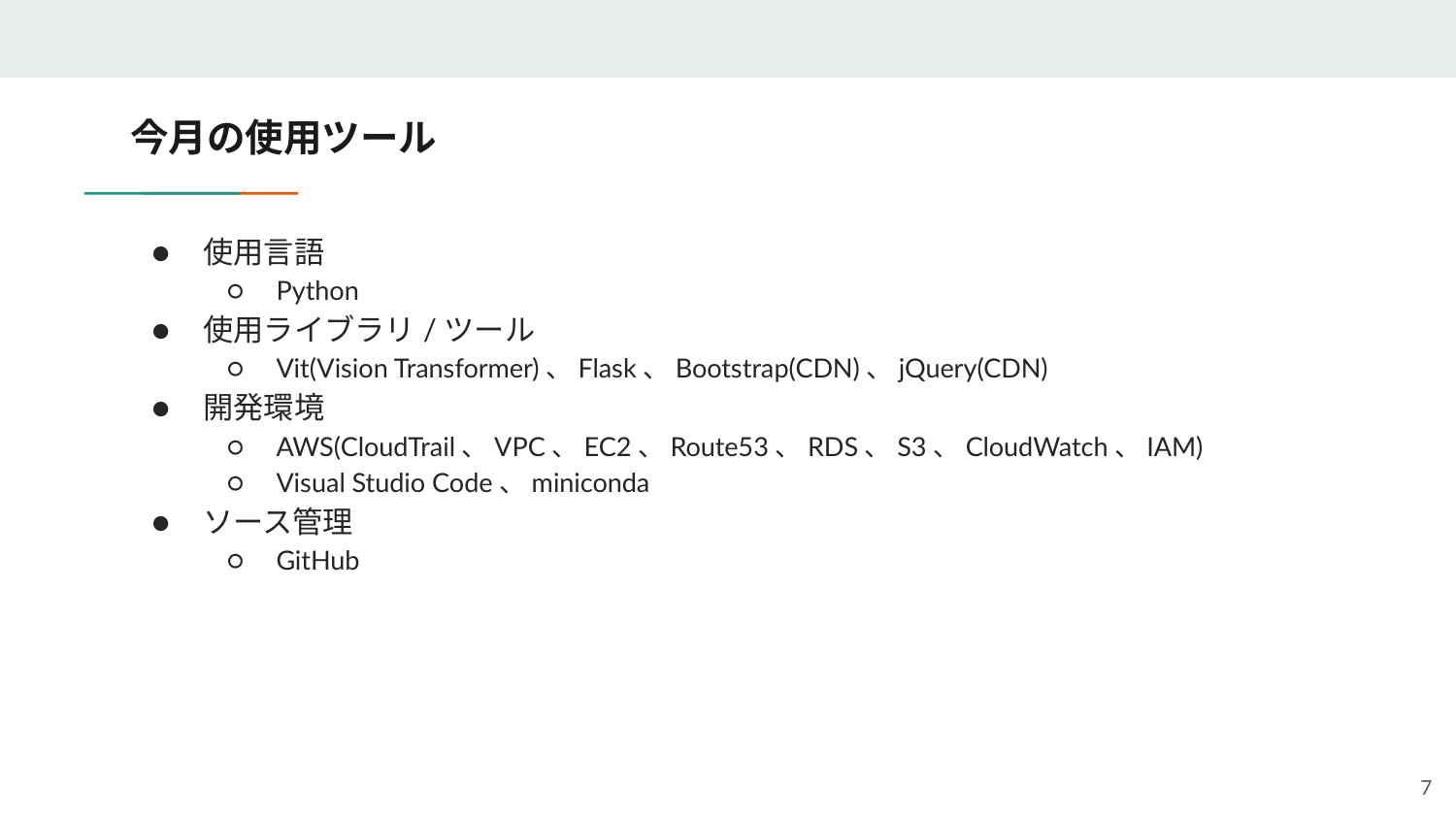

# 今月の使用ツール
使用言語
Python
使用ライブラリ/ツール
Vit(Vision Transformer)、Flask、Bootstrap(CDN)、jQuery(CDN)
開発環境
AWS(CloudTrail、VPC、EC2、Route53、RDS、S3、CloudWatch、IAM)
Visual Studio Code、miniconda
ソース管理
GitHub
7